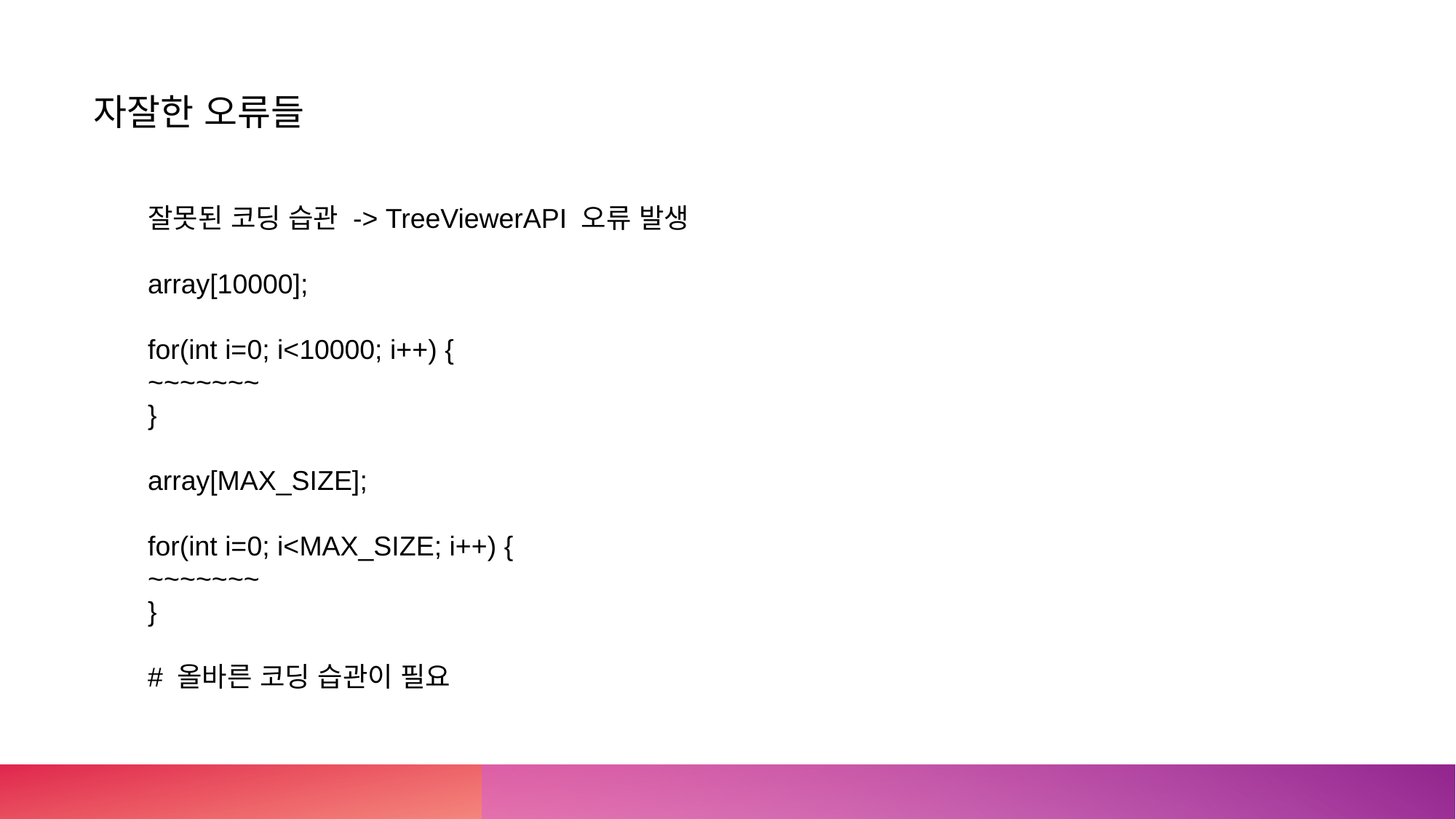

자잘한 오류들
잘못된 코딩 습관 -> TreeViewerAPI 오류 발생

array[10000];

for(int i=0; i<10000; i++) {
~~~~~~~
}

array[MAX_SIZE];

for(int i=0; i<MAX_SIZE; i++) {
~~~~~~~
}

# 올바른 코딩 습관이 필요